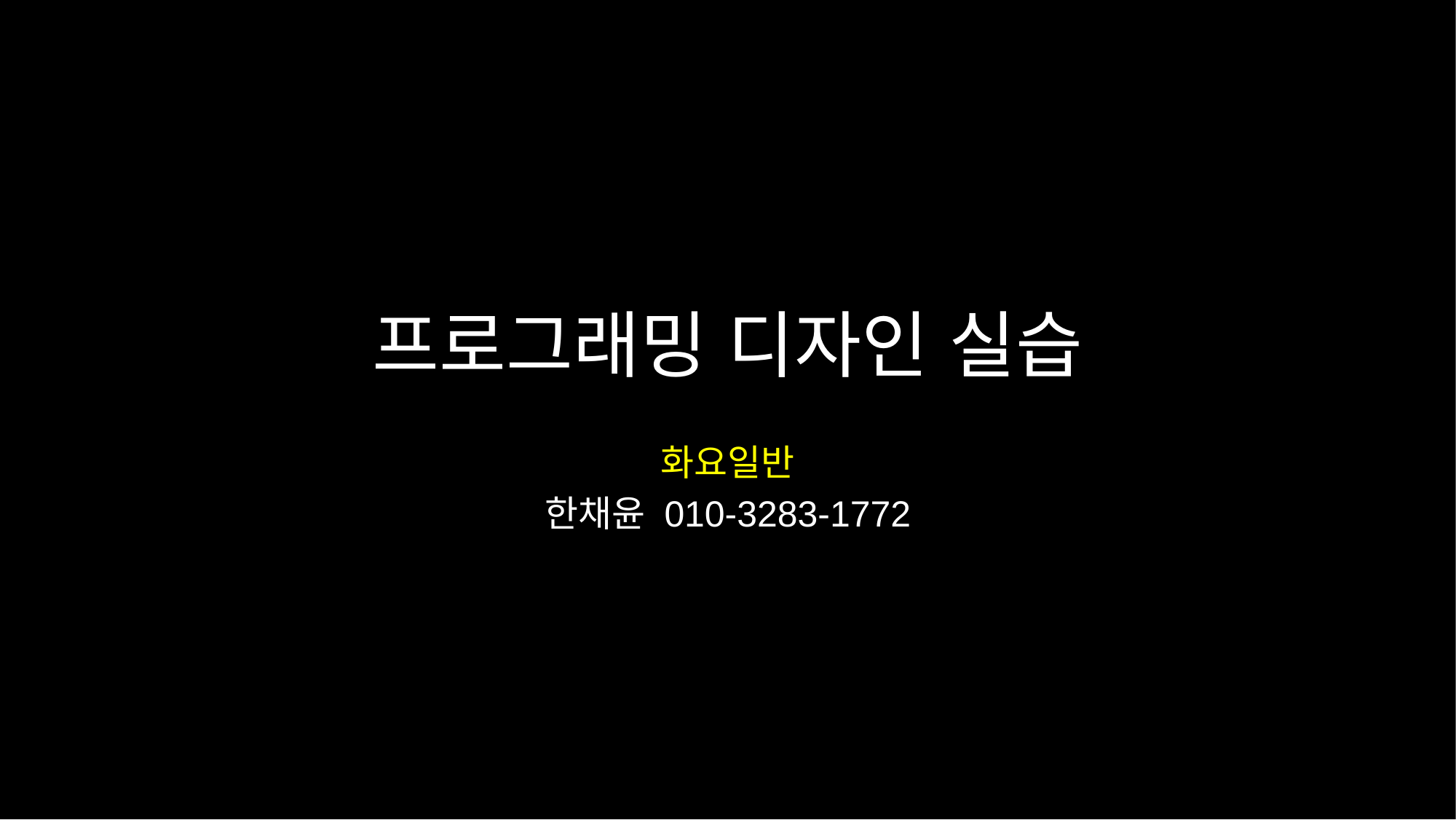

# 프로그래밍 디자인 실습
화요일반
한채윤 010-3283-1772